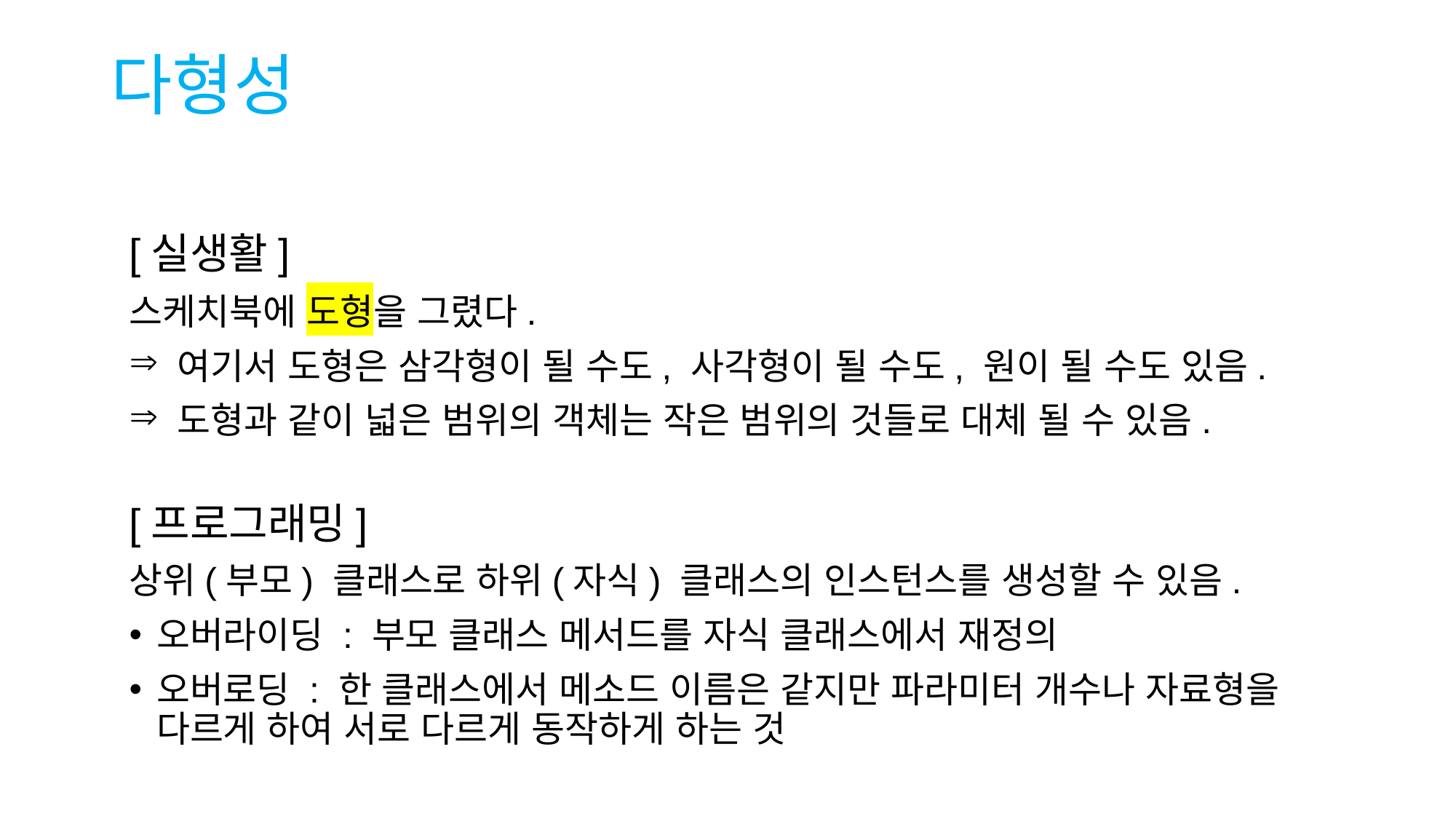

# 다형성

[실생활]
스케치북에 도형을 그렸다.
 여기서 도형은 삼각형이 될 수도, 사각형이 될 수도, 원이 될 수도 있음.
 도형과 같이 넓은 범위의 객체는 작은 범위의 것들로 대체 될 수 있음.

[프로그래밍]
상위(부모) 클래스로 하위(자식) 클래스의 인스턴스를 생성할 수 있음.
오버라이딩 : 부모 클래스 메서드를 자식 클래스에서 재정의
오버로딩 : 한 클래스에서 메소드 이름은 같지만 파라미터 개수나 자료형을 다르게 하여 서로 다르게 동작하게 하는 것